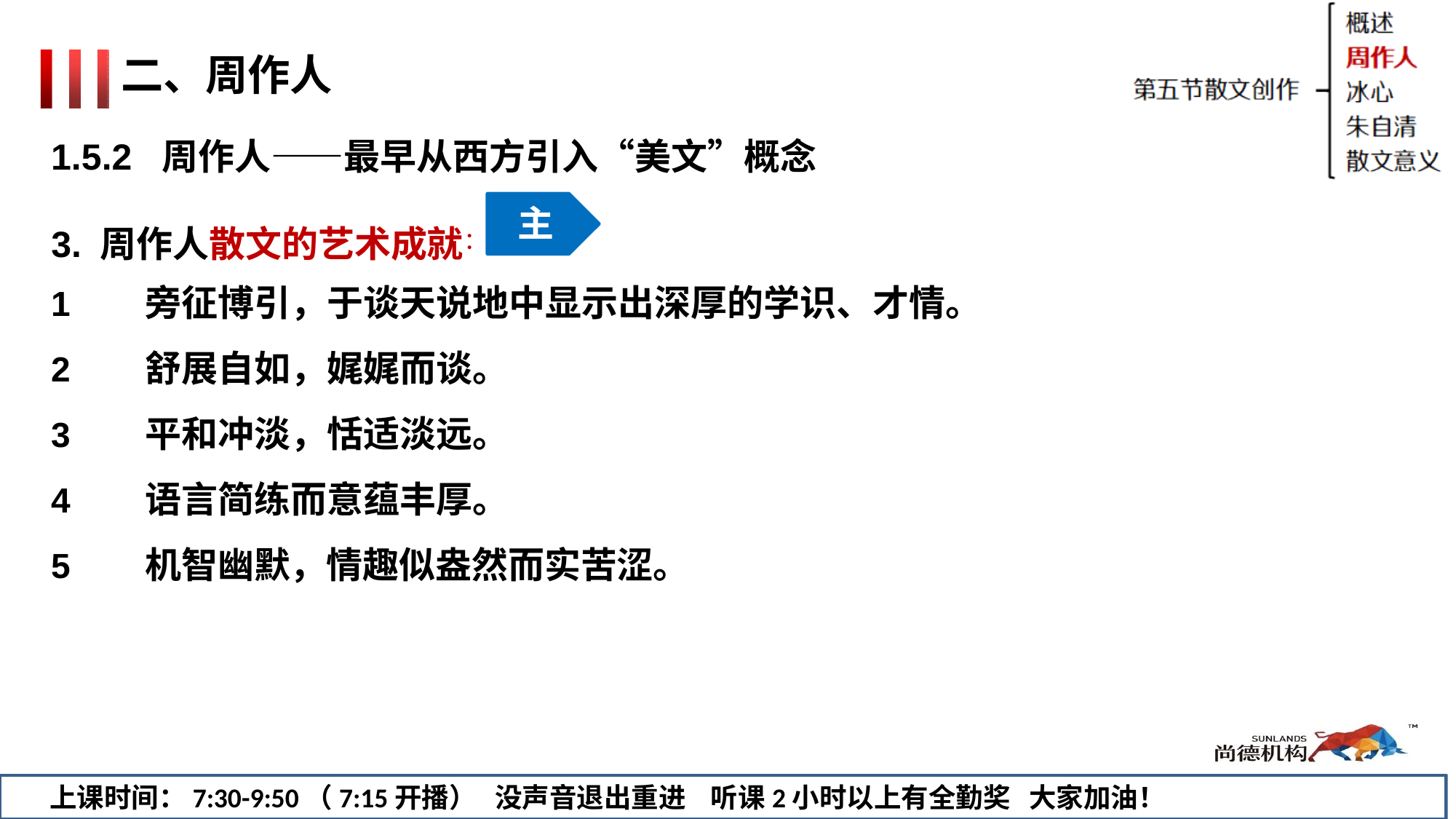

# 二、周作人

1.5.2	周作人——最早从西方引入“美文”概念

主
3. 周作人散文的艺术成就：
旁征博引，于谈天说地中显示出深厚的学识、才情。
舒展自如，娓娓而谈。
平和冲淡，恬适淡远。
语言简练而意蕴丰厚。
机智幽默，情趣似盎然而实苦涩。